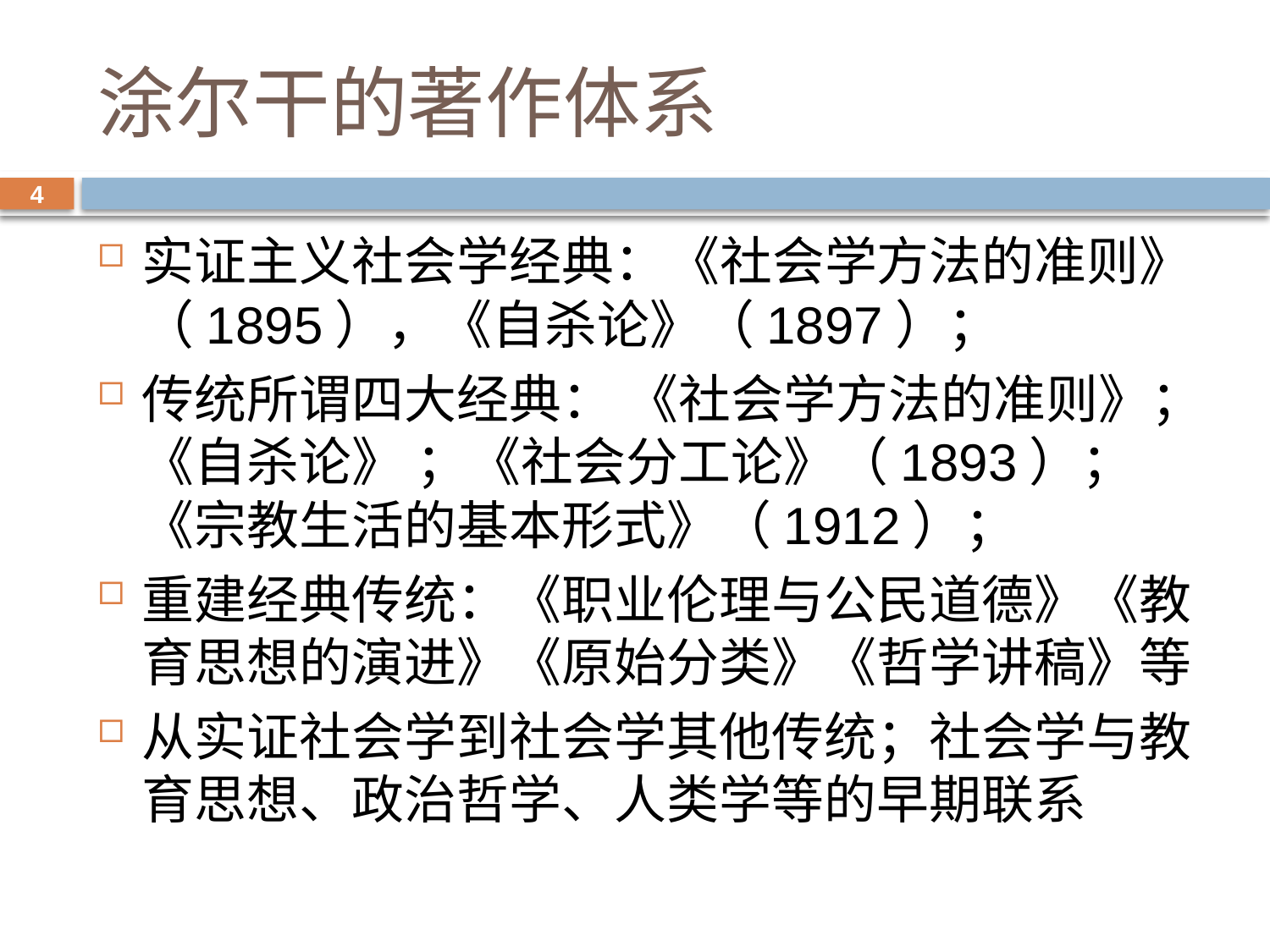

# 涂尔干的著作体系
4
实证主义社会学经典：《社会学方法的准则》（1895），《自杀论》（1897）；
传统所谓四大经典： 《社会学方法的准则》；《自杀论》 ；《社会分工论》（1893）；《宗教生活的基本形式》（1912）；
重建经典传统：《职业伦理与公民道德》《教育思想的演进》《原始分类》《哲学讲稿》等
从实证社会学到社会学其他传统；社会学与教育思想、政治哲学、人类学等的早期联系